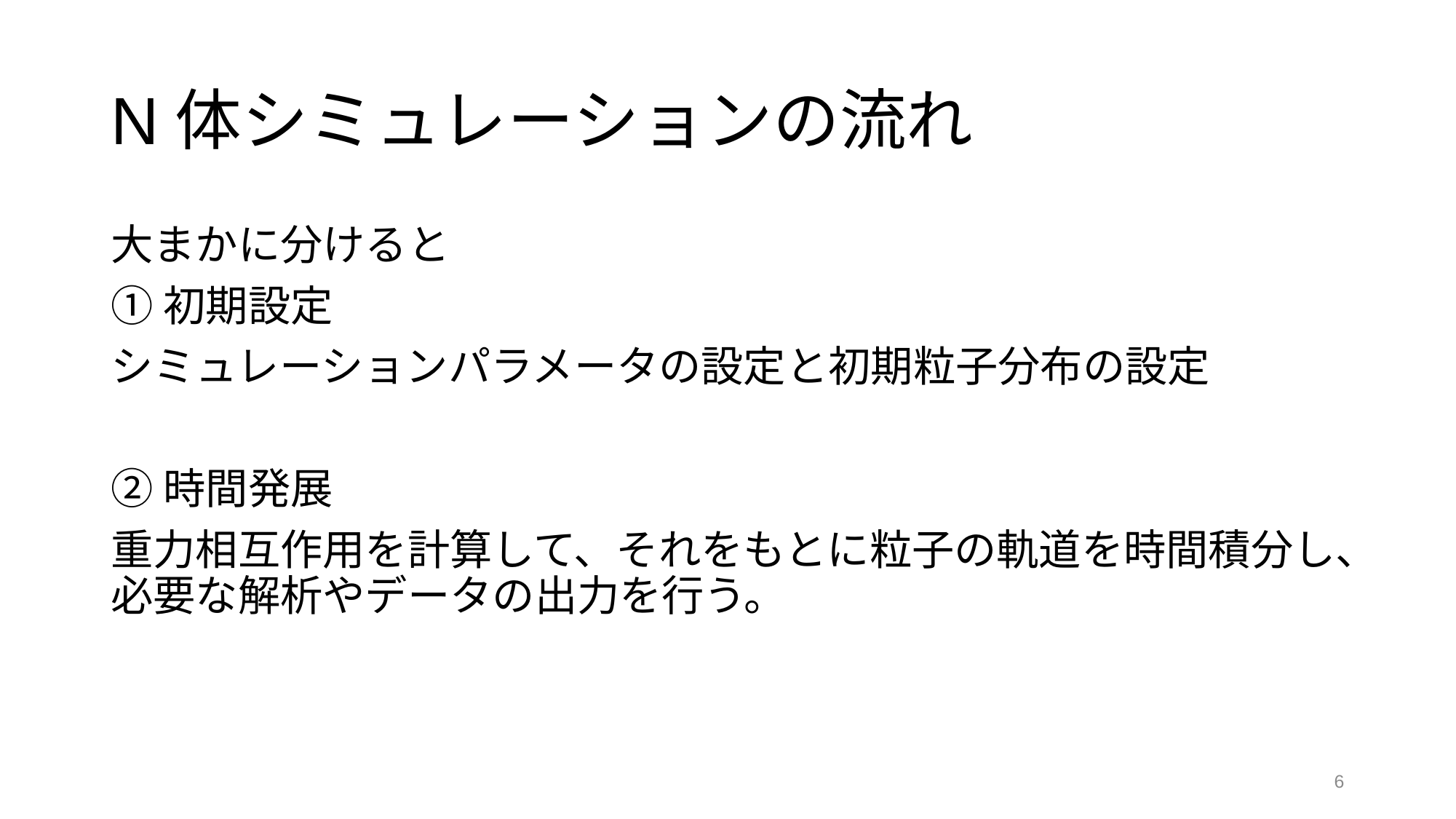

# N体シミュレーションの流れ
大まかに分けると
①初期設定
シミュレーションパラメータの設定と初期粒子分布の設定

②時間発展
重力相互作用を計算して、それをもとに粒子の軌道を時間積分し、必要な解析やデータの出力を行う。
6